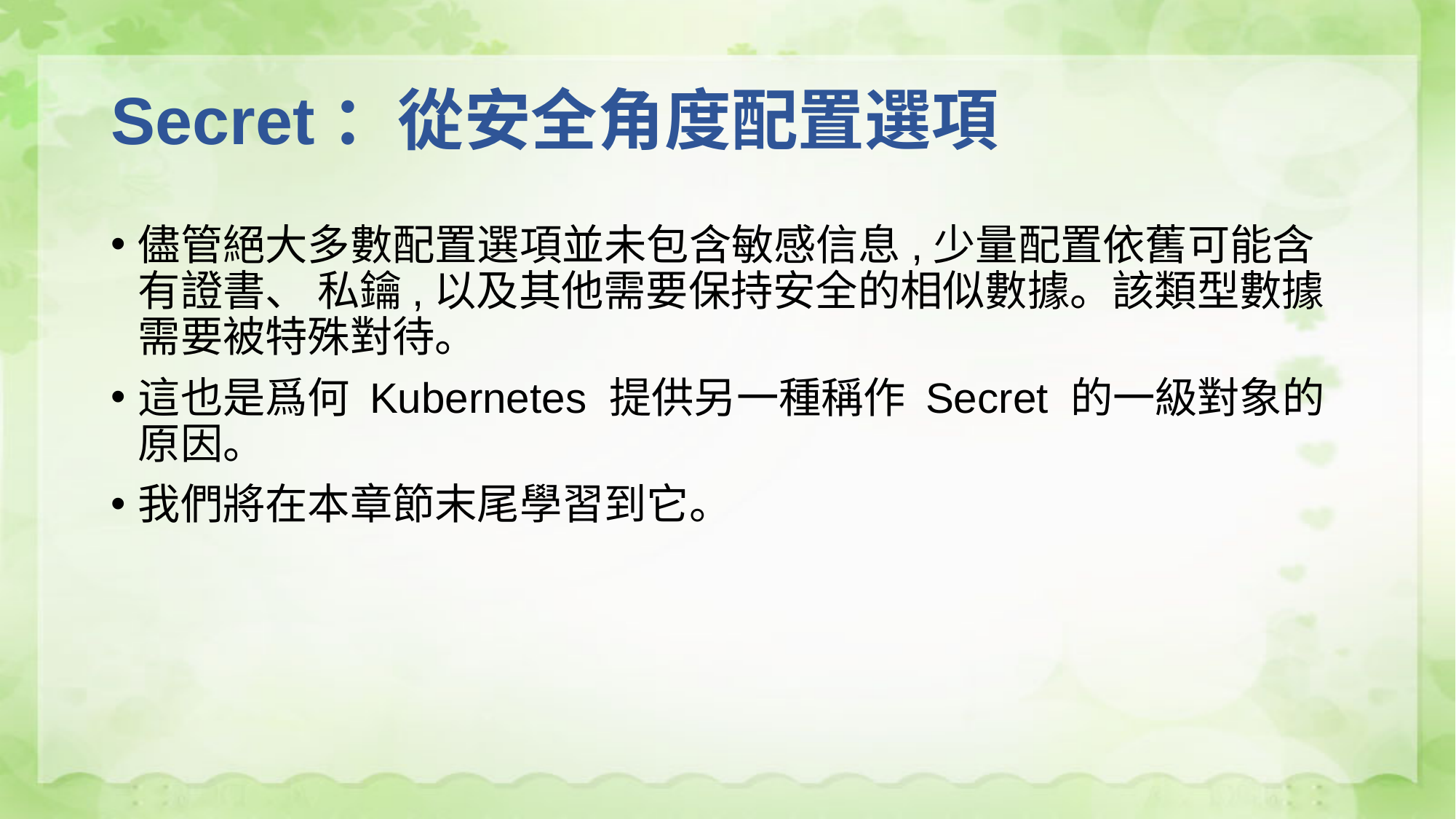

# Secret：從安全角度配置選項
儘管絕大多數配置選項並未包含敏感信息,少量配置依舊可能含有證書、 私鑰,以及其他需要保持安全的相似數據。該類型數據需要被特殊對待。
這也是爲何 Kubernetes 提供另一種稱作 Secret 的一級對象的原因。
我們將在本章節末尾學習到它。